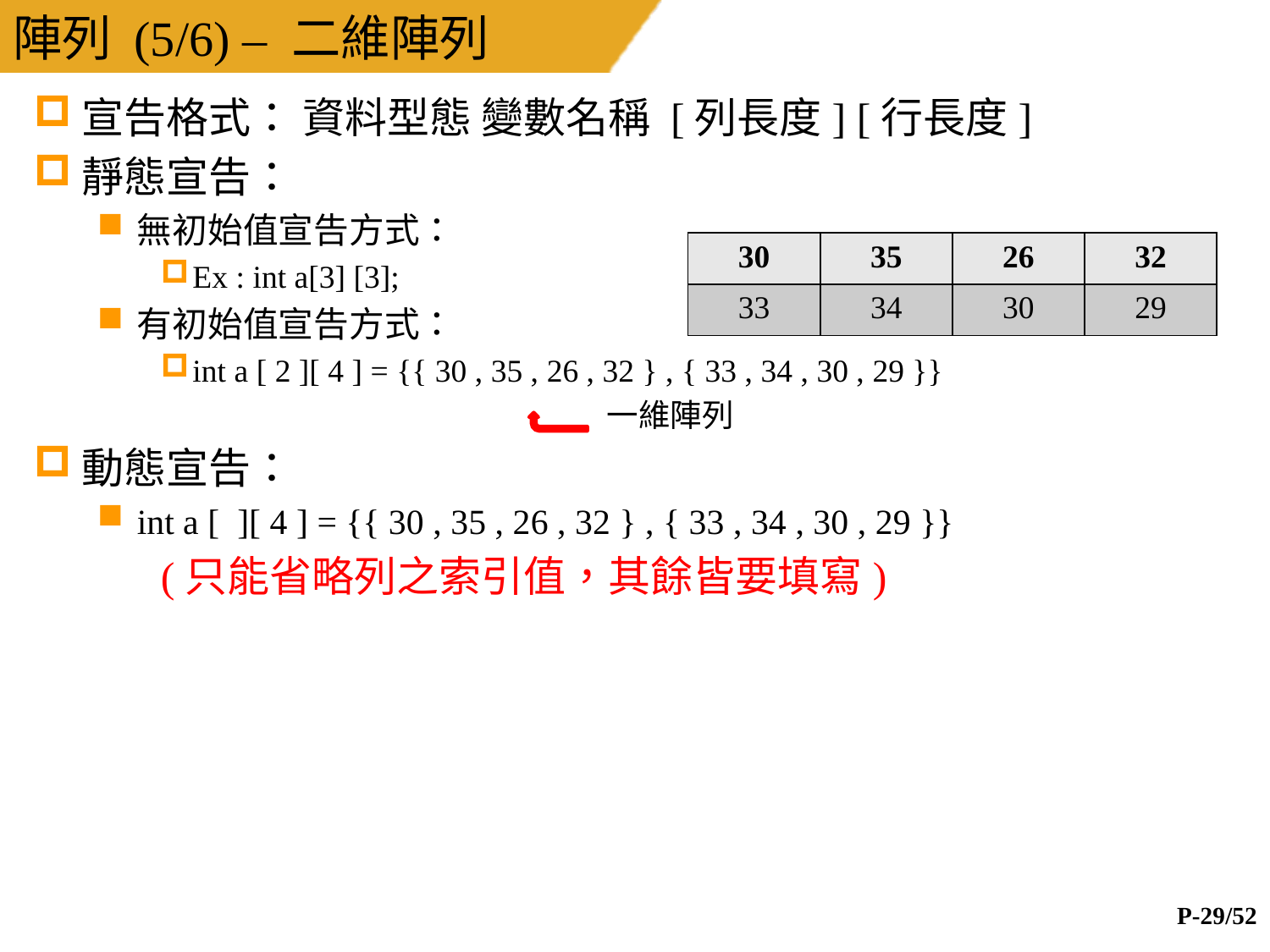

# 陣列 (5/6) – 二維陣列
宣告格式： 資料型態 變數名稱 [列長度] [行長度]
靜態宣告：
無初始值宣告方式：
Ex : int a[3] [3];
有初始值宣告方式：
int a [ 2 ][ 4 ] = {{ 30 , 35 , 26 , 32 } , { 33 , 34 , 30 , 29 }}
			        一維陣列
動態宣告：
int a [  ][ 4 ] = {{ 30 , 35 , 26 , 32 } , { 33 , 34 , 30 , 29 }}
	(只能省略列之索引值，其餘皆要填寫)

| 30 | 35 | 26 | 32 |
| --- | --- | --- | --- |
| 33 | 34 | 30 | 29 |

P-29/52